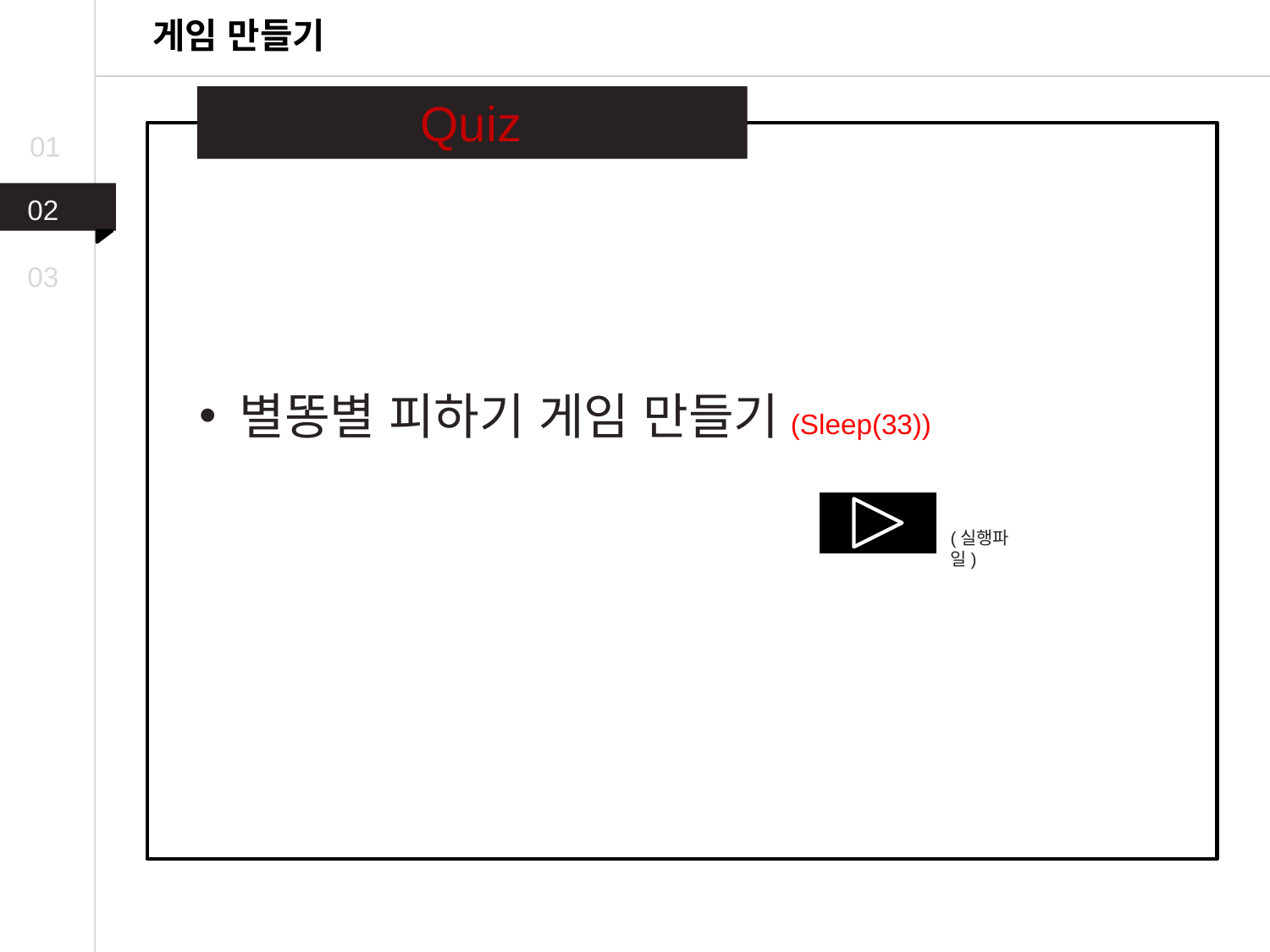

게임 만들기
Quiz

01

02

03
별똥별 피하기 게임 만들기(Sleep(33))

(실행파일)